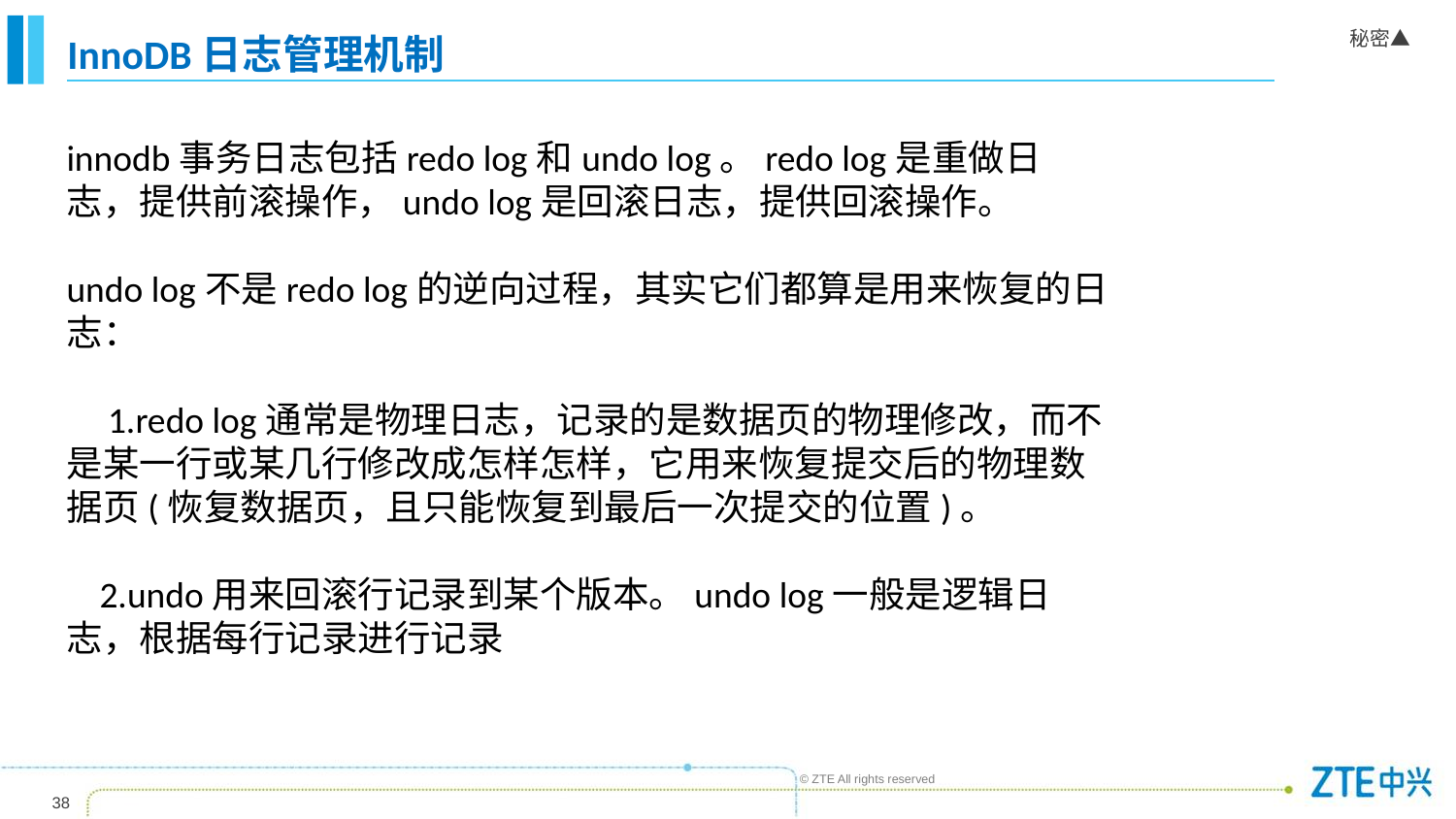

# InnoDB日志管理机制
innodb事务日志包括redo log和undo log。redo log是重做日志，提供前滚操作，undo log是回滚日志，提供回滚操作。

undo log不是redo log的逆向过程，其实它们都算是用来恢复的日志：

     1.redo log通常是物理日志，记录的是数据页的物理修改，而不是某一行或某几行修改成怎样怎样，它用来恢复提交后的物理数据页(恢复数据页，且只能恢复到最后一次提交的位置)。

    2.undo用来回滚行记录到某个版本。undo log一般是逻辑日志，根据每行记录进行记录